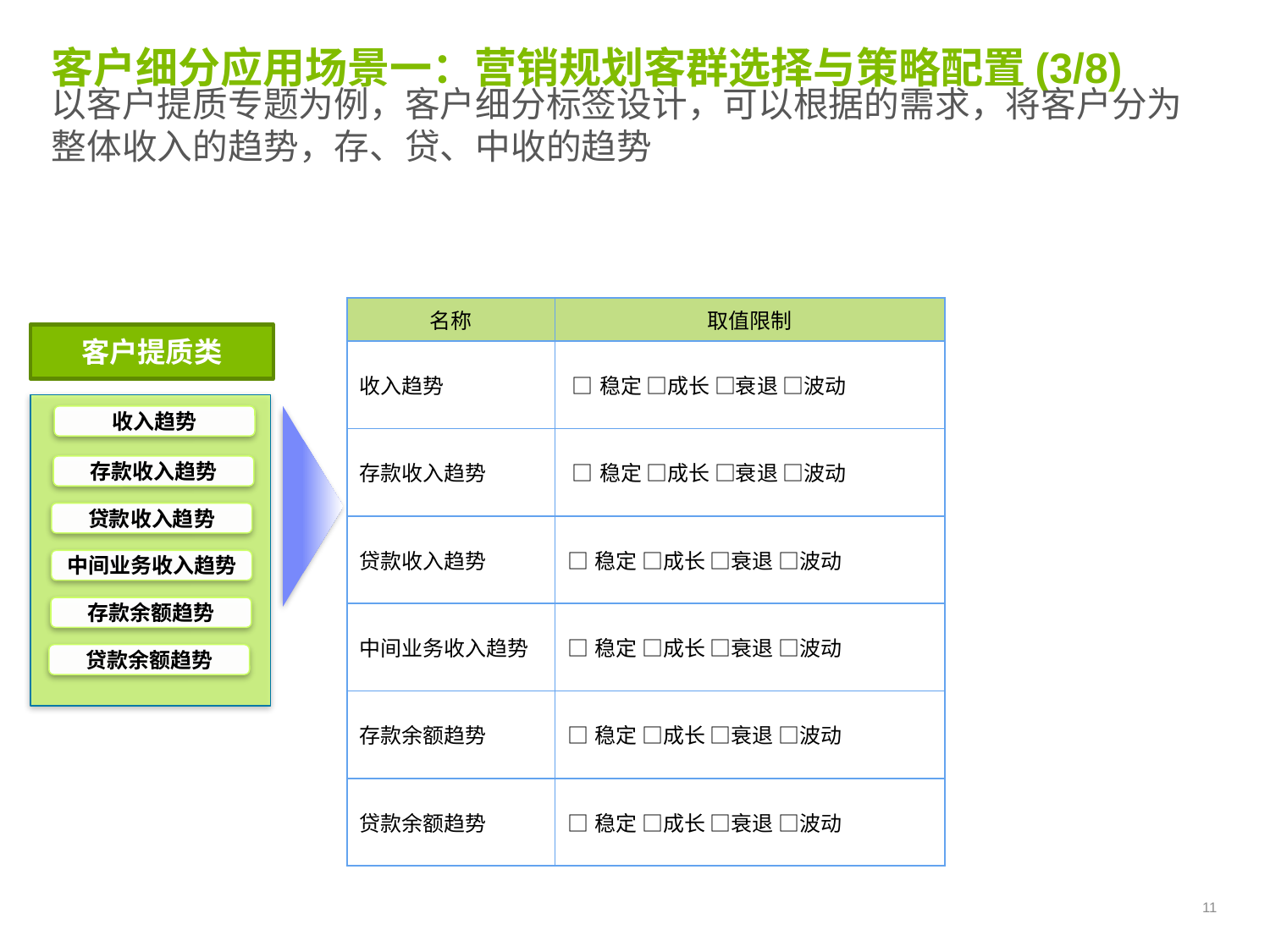

# 客户细分应用场景一：营销规划客群选择与策略配置(3/8)
以客户提质专题为例，客户细分标签设计，可以根据的需求，将客户分为整体收入的趋势，存、贷、中收的趋势
| 名称 | 取值限制 |
| --- | --- |
| 收入趋势 | □稳定 □成长 □衰退 □波动 |
| 存款收入趋势 | □稳定 □成长 □衰退 □波动 |
| 贷款收入趋势 | □稳定 □成长 □衰退 □波动 |
| 中间业务收入趋势 | □稳定 □成长 □衰退 □波动 |
| 存款余额趋势 | □稳定 □成长 □衰退 □波动 |
| 贷款余额趋势 | □稳定 □成长 □衰退 □波动 |
客户提质类

收入趋势
存款收入趋势

贷款收入趋势
中间业务收入趋势
存款余额趋势
贷款余额趋势
11